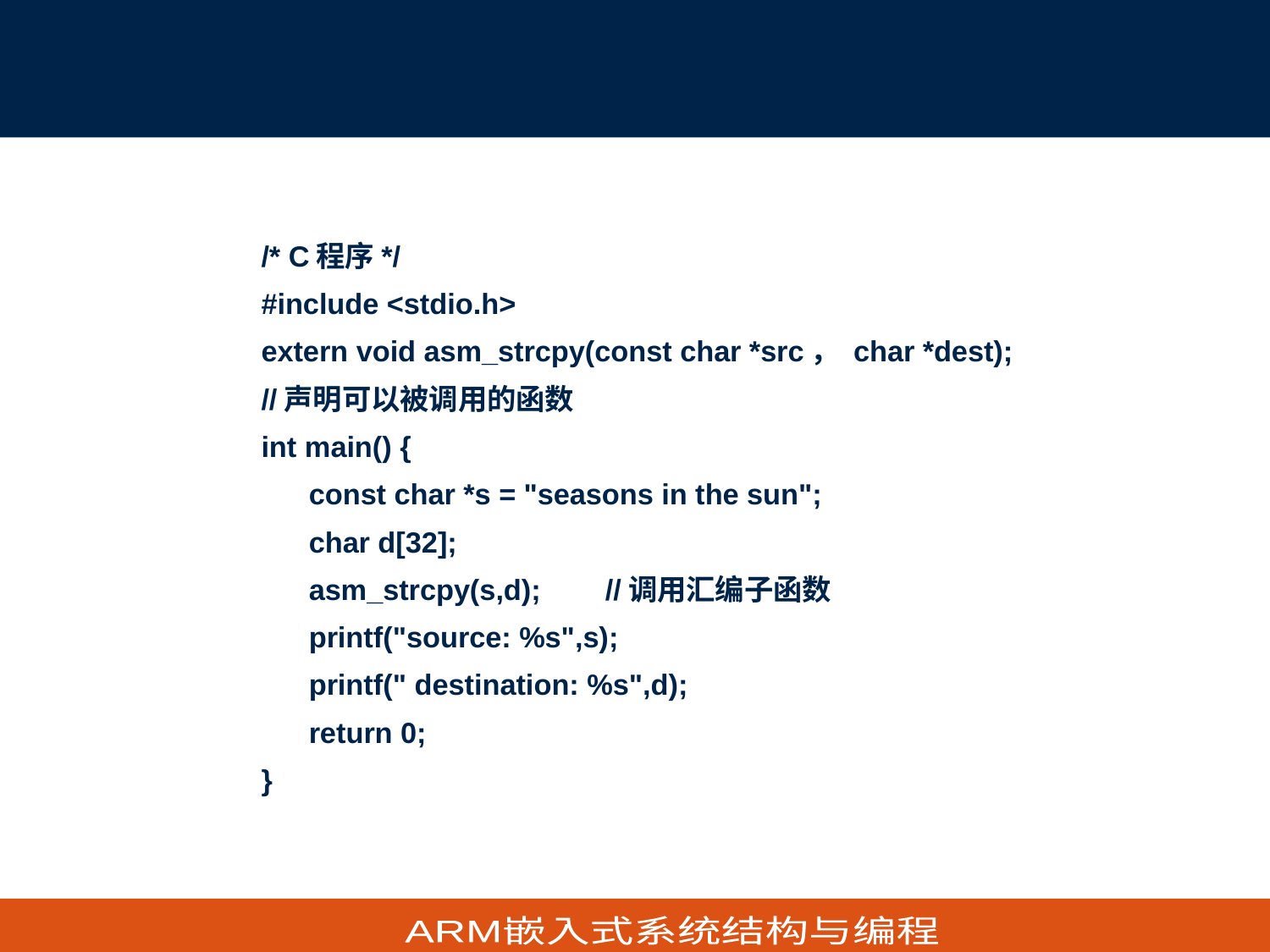

4.4.2  C/C++与汇编语言的混合编程应用
/* C程序*/
#include <stdio.h>
extern void asm_strcpy(const char *src， char *dest);
//声明可以被调用的函数
int main() {
	const char *s = "seasons in the sun";
	char d[32];
	asm_strcpy(s,d);        //调用汇编子函数
	printf("source: %s",s);
	printf(" destination: %s",d);
	return 0;
}